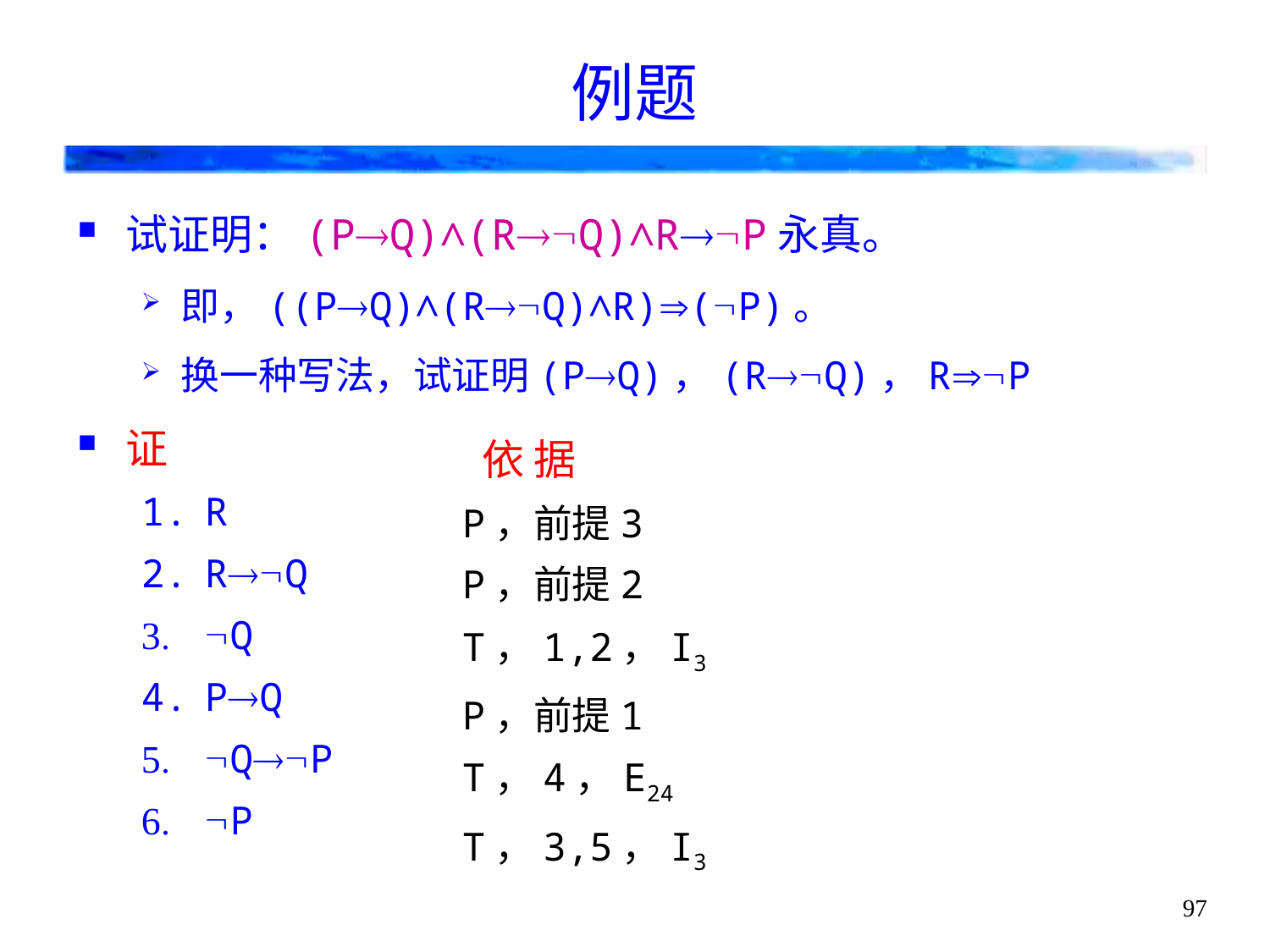

# 例题
试证明：(P→Q)∧(R→¬Q)∧R→¬P永真。
即，((P→Q)∧(R→¬Q)∧R)⇒(¬P)。
换一种写法，试证明(P→Q)，(R→¬Q)，R⇒¬P
证
R
R→¬Q
¬Q
P→Q
¬Q→¬P
¬P
 依 据
P，前提3
P，前提2
T，1,2，I3
P，前提1
T，4，E24
T，3,5，I3
97